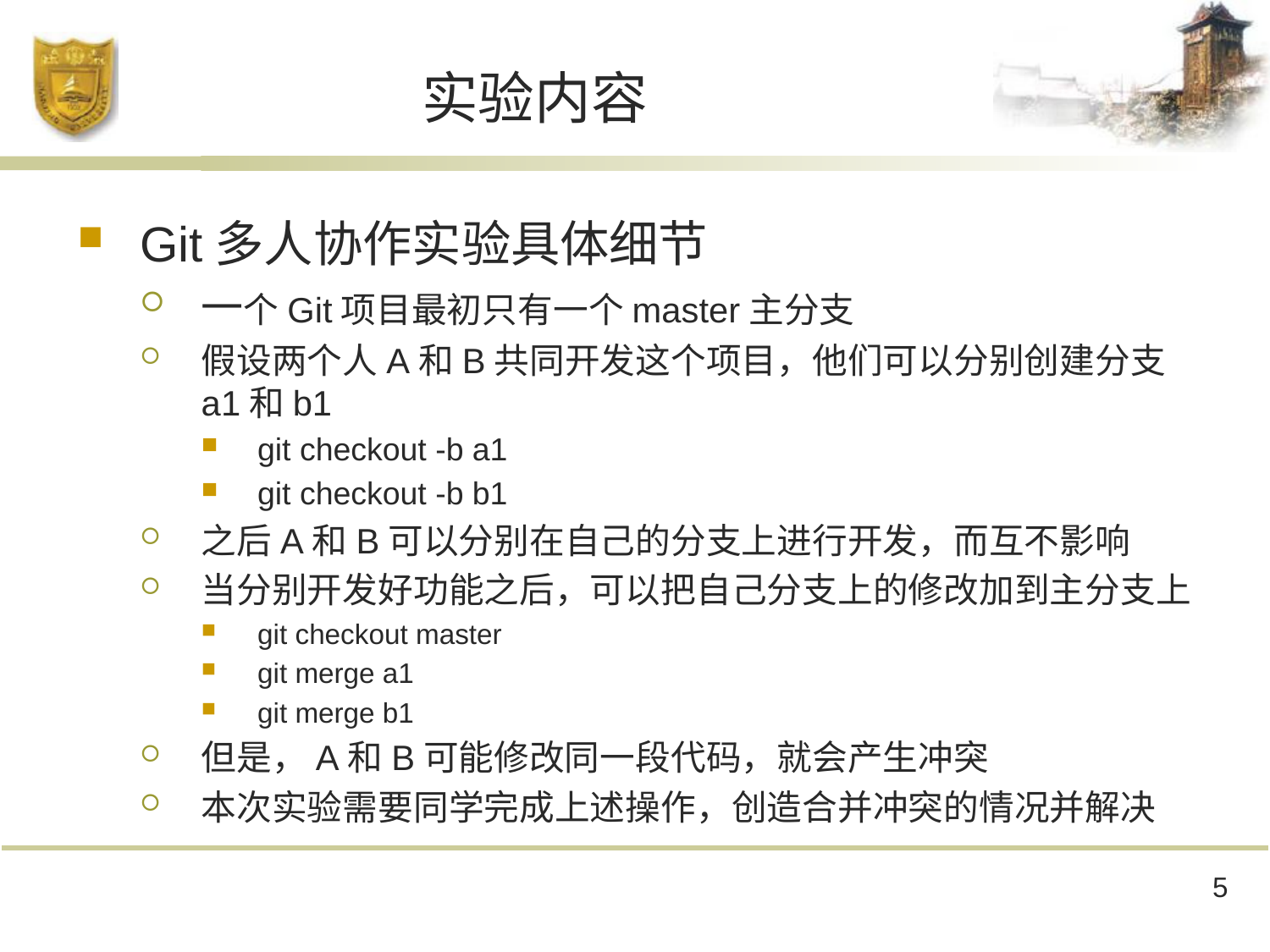

# 实验内容
Git多人协作实验具体细节
一个Git项目最初只有一个master主分支
假设两个人A和B共同开发这个项目，他们可以分别创建分支a1和b1
git checkout -b a1
git checkout -b b1
之后A和B可以分别在自己的分支上进行开发，而互不影响
当分别开发好功能之后，可以把自己分支上的修改加到主分支上
git checkout master
git merge a1
git merge b1
但是，A和B可能修改同一段代码，就会产生冲突
本次实验需要同学完成上述操作，创造合并冲突的情况并解决
5